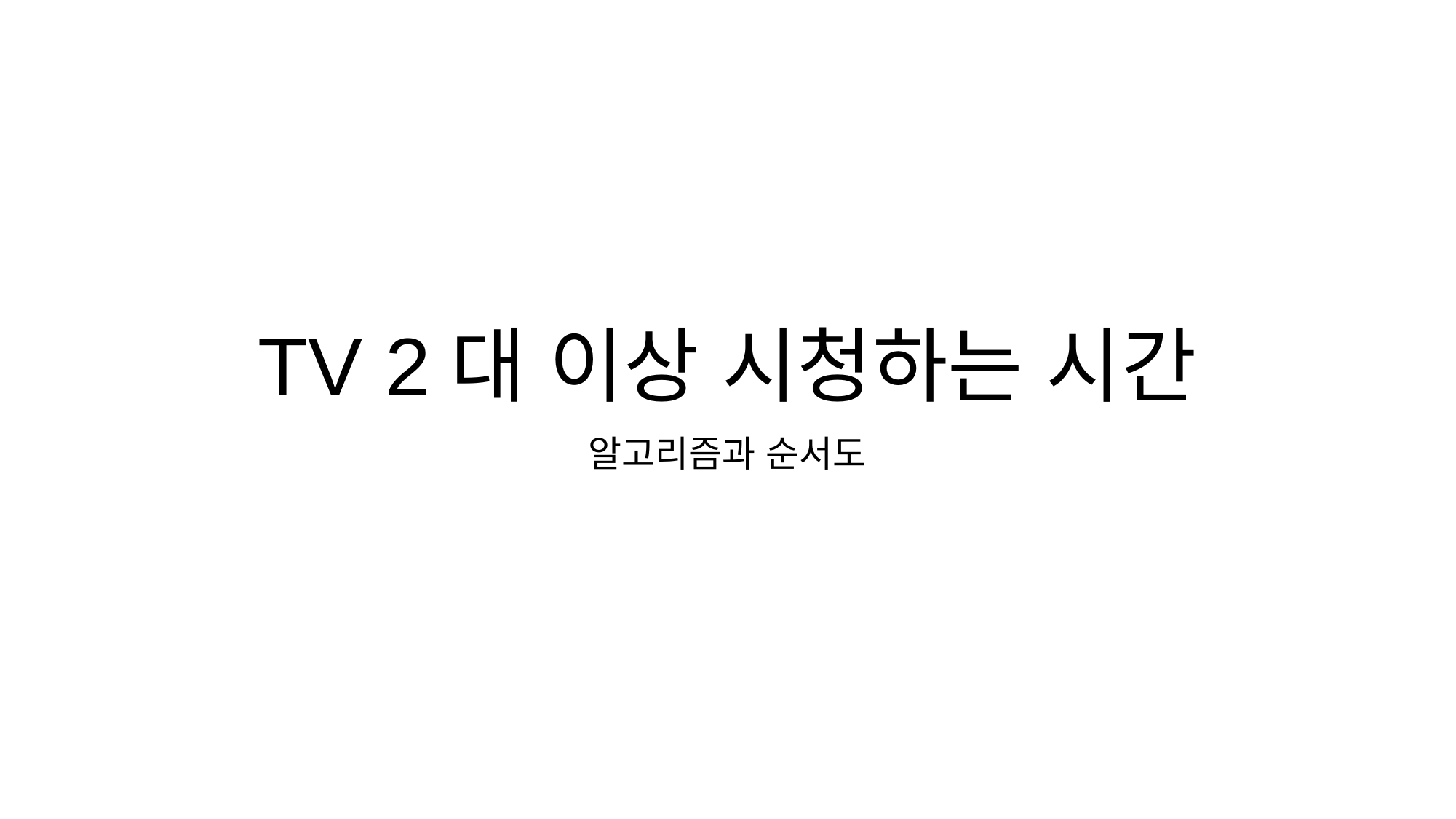

# TV 2대 이상 시청하는 시간
알고리즘과 순서도